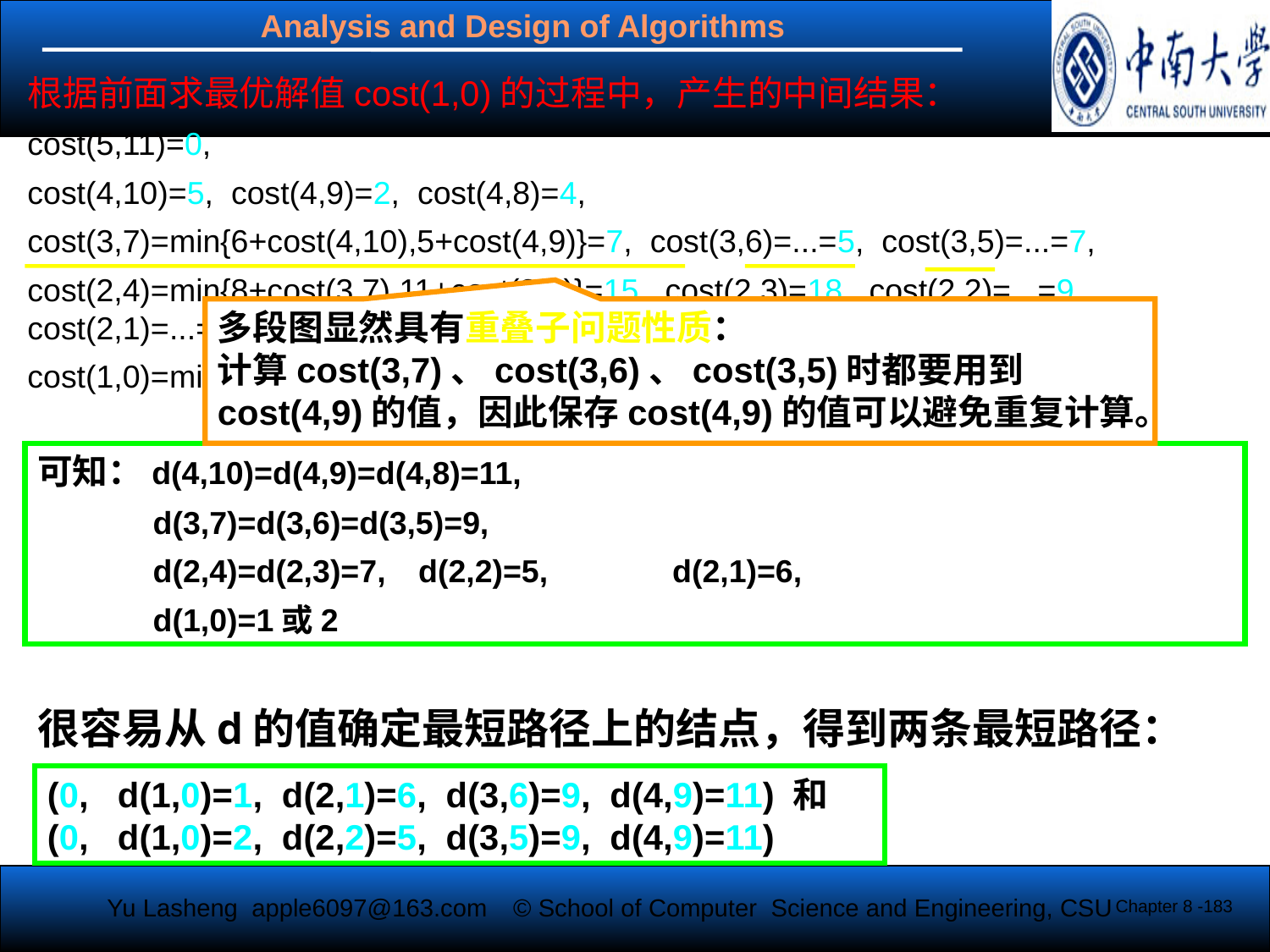

根据前面求最优解值cost(1,0)的过程中，产生的中间结果：
cost(5,11)=0,
cost(4,10)=5,  cost(4,9)=2,  cost(4,8)=4,
cost(3,7)=min{6+cost(4,10),5+cost(4,9)}=7,  cost(3,6)=...=5,  cost(3,5)=...=7,
cost(2,4)=min{8+cost(3,7),11+cost(3,6)}=15,  cost(2,3)=18,  cost(2,2)=...=9,  cost(2,1)=...=7,
cost(1,0)=min{9+cost(2,1),7+cost(2,2),3+cost(2,3),2+cost(2,4)}=16

多段图显然具有重叠子问题性质：
计算cost(3,7)、cost(3,6)、cost(3,5)时都要用到cost(4,9)的值，因此保存cost(4,9)的值可以避免重复计算。
可知：d(4,10)=d(4,9)=d(4,8)=11,
             d(3,7)=d(3,6)=d(3,5)=9,
             d(2,4)=d(2,3)=7,	d(2,2)=5,	d(2,1)=6,
             d(1,0)=1或2
很容易从d的值确定最短路径上的结点，得到两条最短路径：
(0,   d(1,0)=1,  d(2,1)=6,  d(3,6)=9,  d(4,9)=11) 和
(0,   d(1,0)=2,  d(2,2)=5,  d(3,5)=9,  d(4,9)=11)
Chapter 8 -183